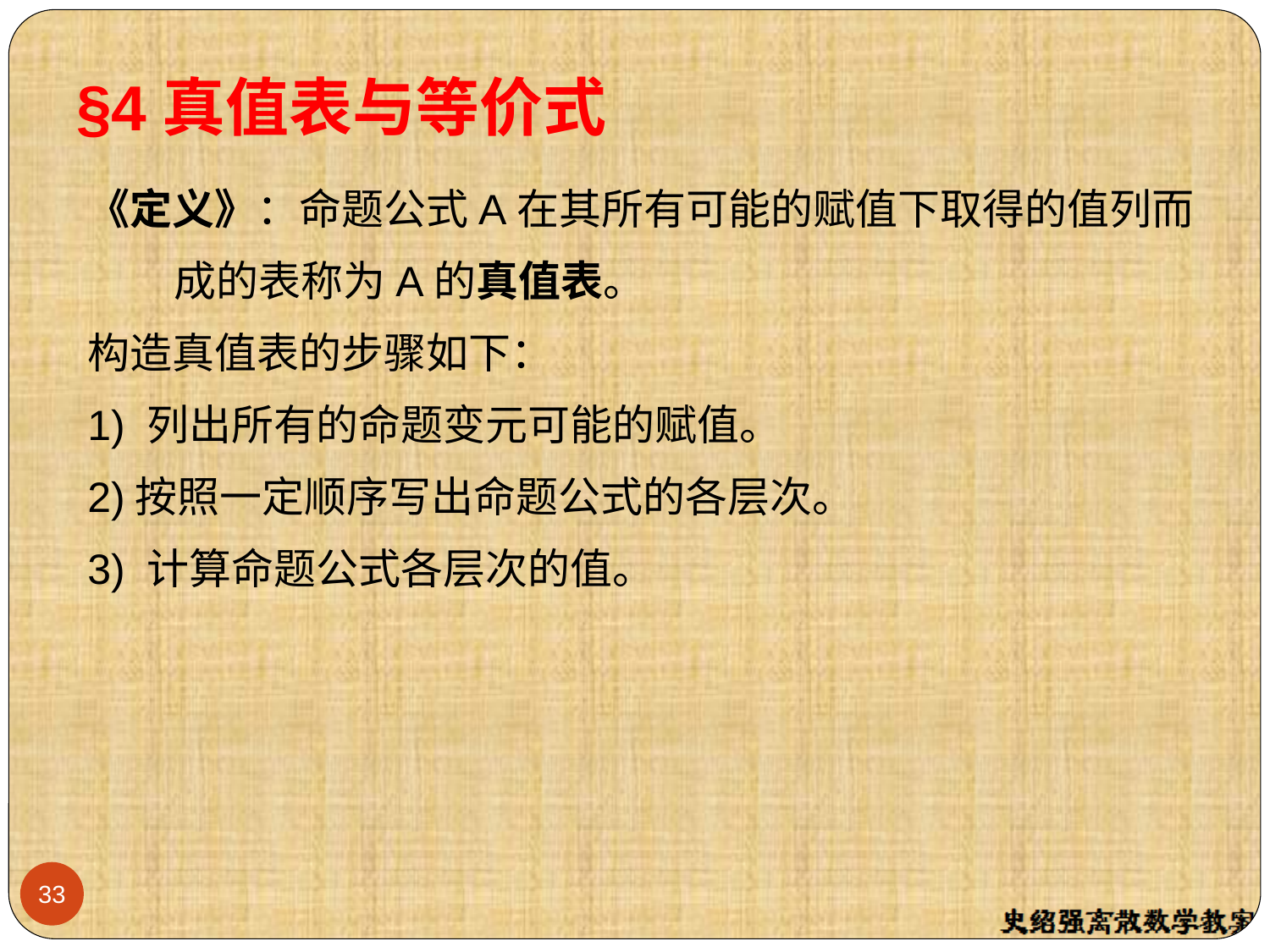

§4真值表与等价式
《定义》：命题公式A在其所有可能的赋值下取得的值列而
        成的表称为A的真值表。
构造真值表的步骤如下：
1) 列出所有的命题变元可能的赋值。
2)按照一定顺序写出命题公式的各层次。
3) 计算命题公式各层次的值。

33